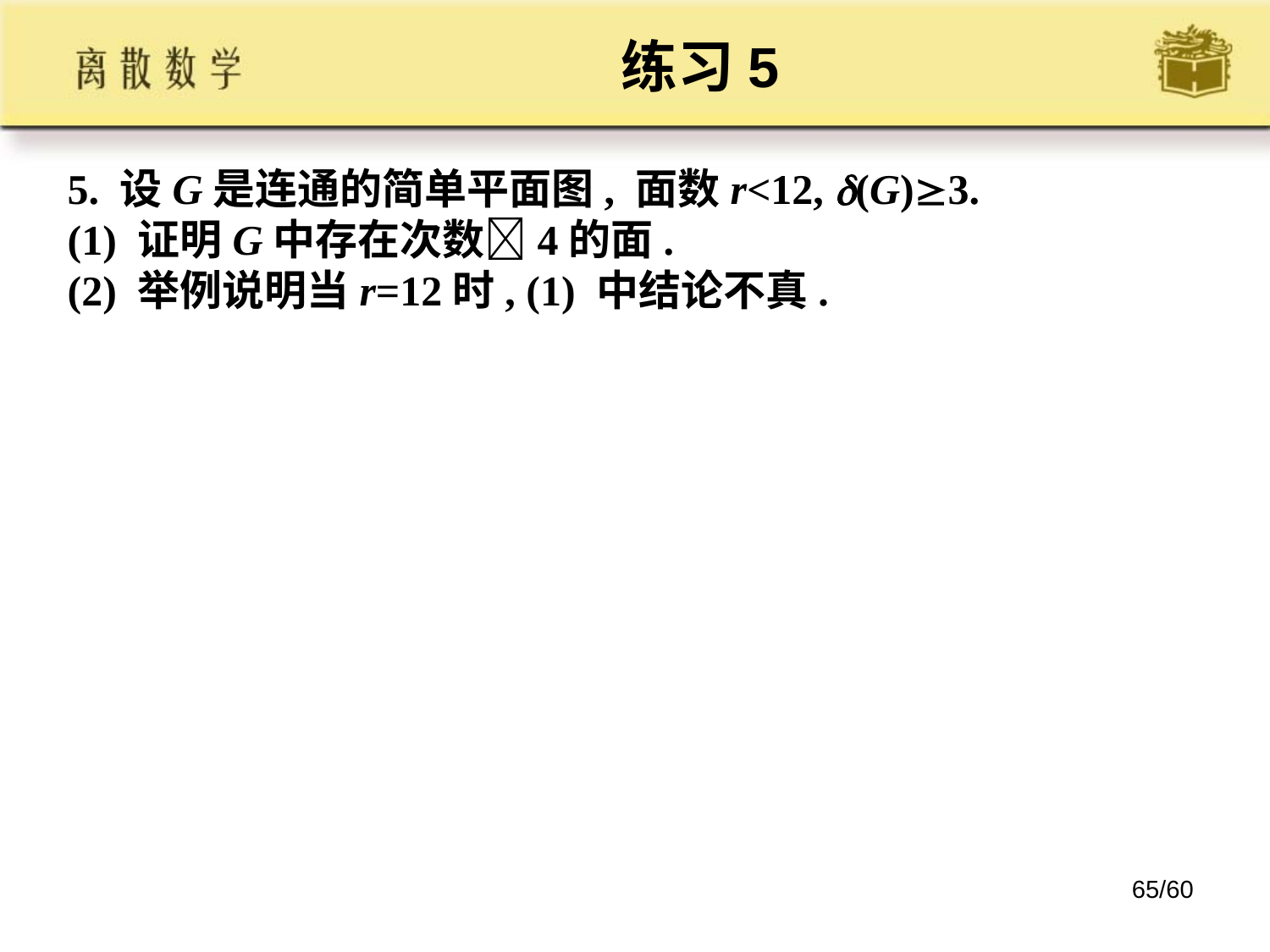

# 练习5
5. 设G是连通的简单平面图, 面数r<12, δ(G)≥3.
(1) 证明G中存在次数≤4的面.
(2) 举例说明当r=12时, (1) 中结论不真.
65/60